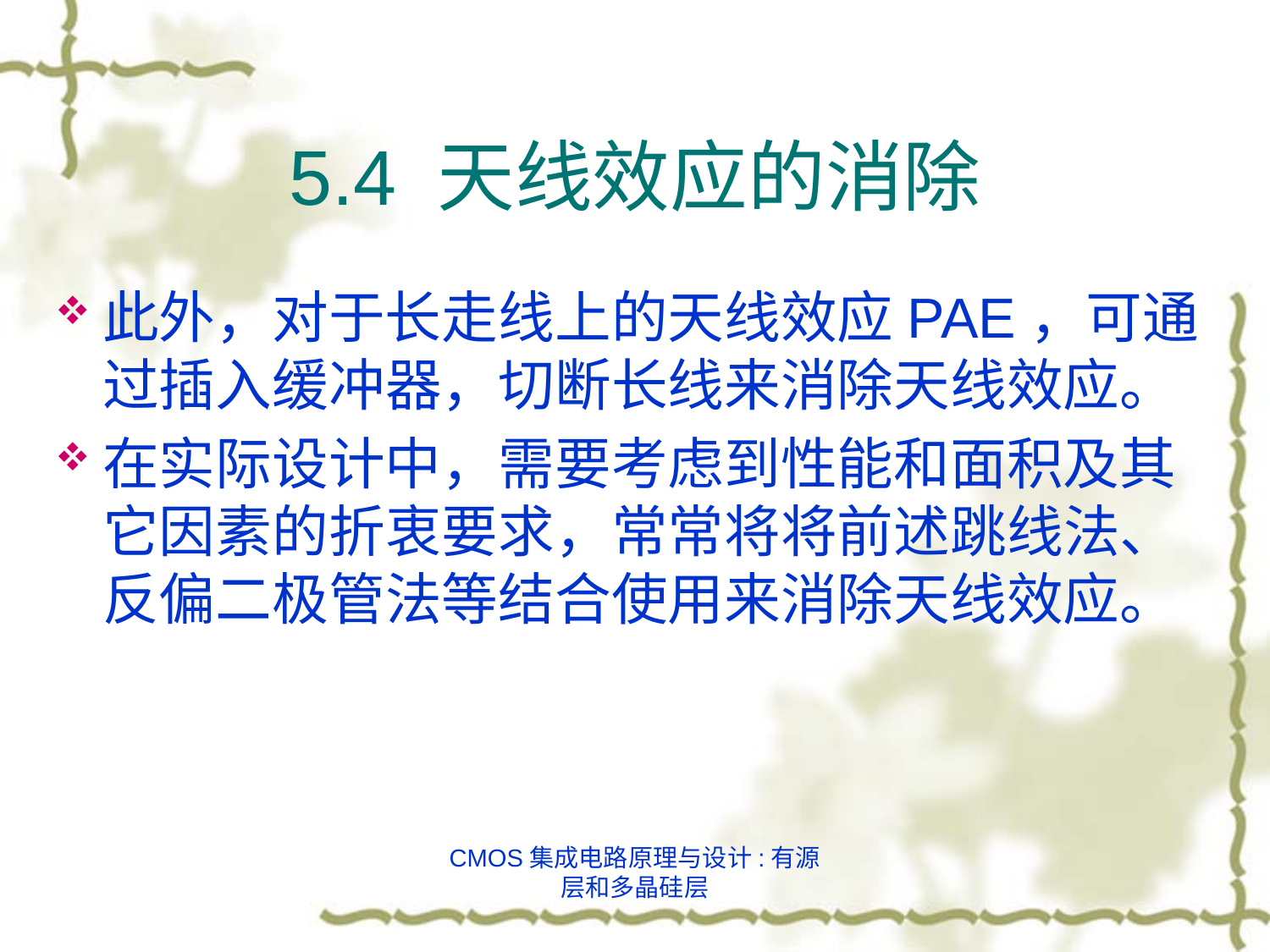

# 5.4 天线效应的消除
此外，对于长走线上的天线效应PAE，可通过插入缓冲器，切断长线来消除天线效应。
在实际设计中，需要考虑到性能和面积及其它因素的折衷要求，常常将将前述跳线法、反偏二极管法等结合使用来消除天线效应。
CMOS集成电路原理与设计:有源层和多晶硅层
33